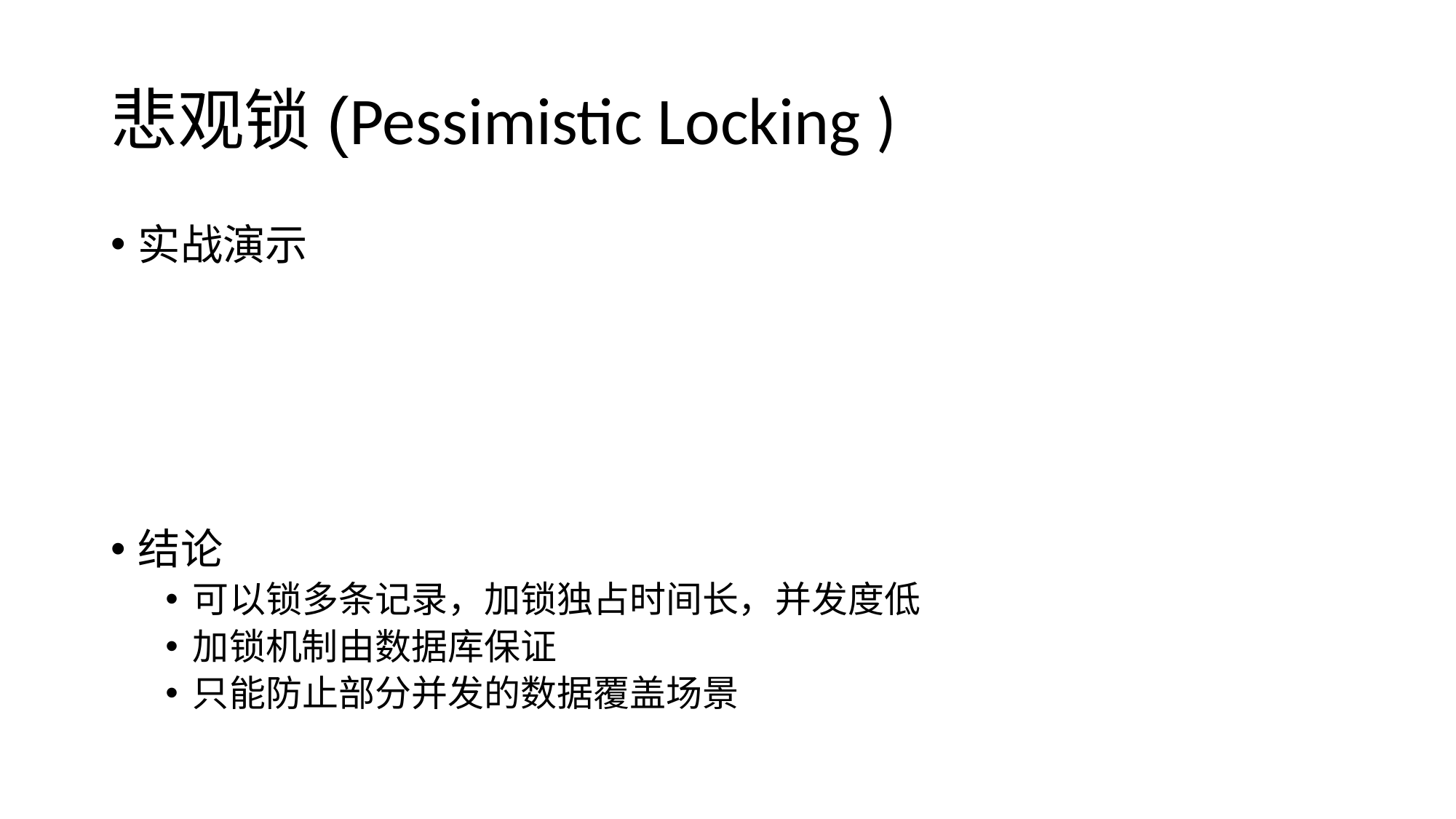

# 悲观锁(Pessimistic Locking )
实战演示

结论
可以锁多条记录，加锁独占时间长，并发度低
加锁机制由数据库保证
只能防止部分并发的数据覆盖场景